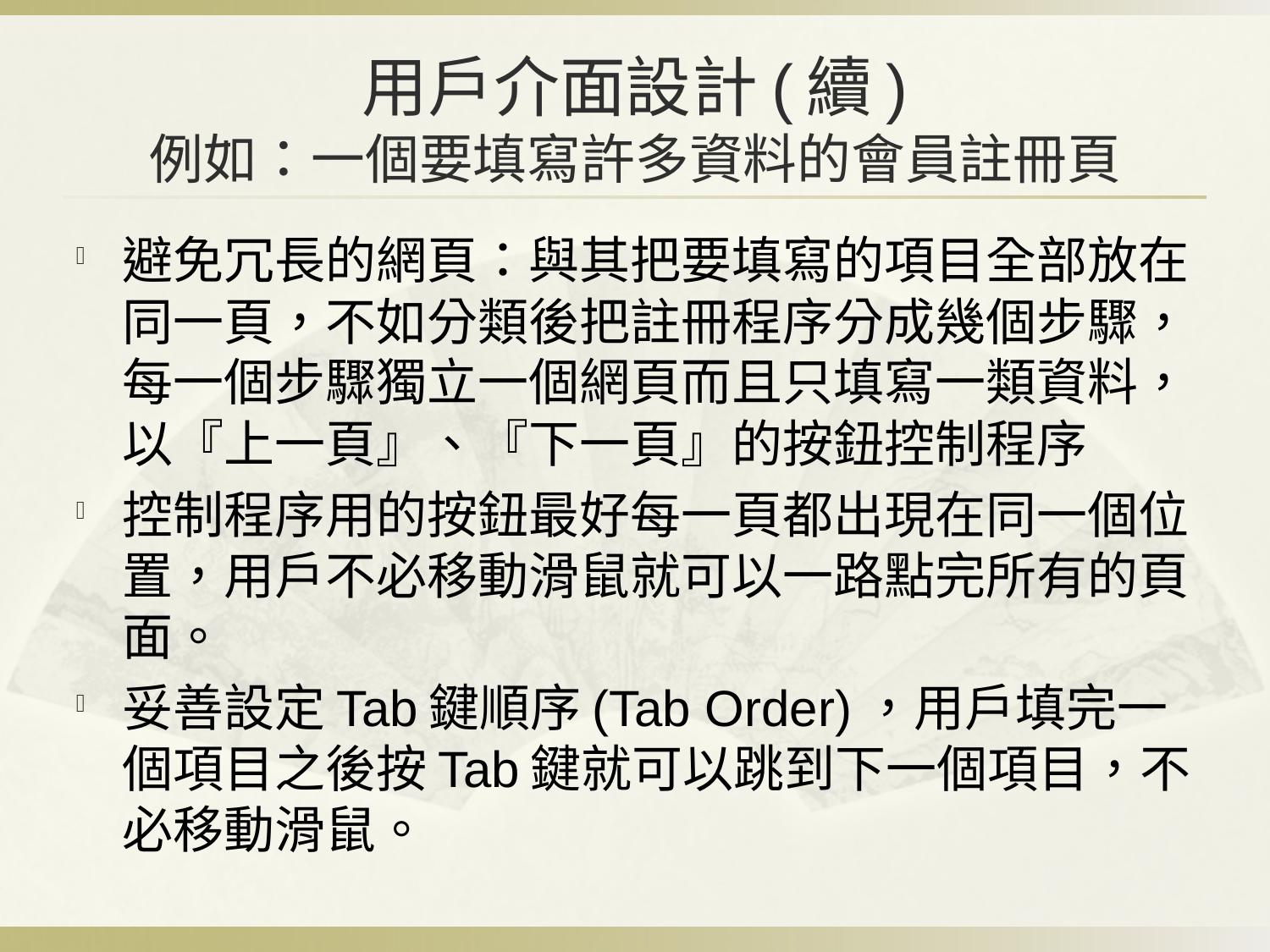

# 用戶介面設計(續) 例如：一個要填寫許多資料的會員註冊頁
避免冗長的網頁：與其把要填寫的項目全部放在同一頁，不如分類後把註冊程序分成幾個步驟，每一個步驟獨立一個網頁而且只填寫一類資料，以『上一頁』、『下一頁』的按鈕控制程序
控制程序用的按鈕最好每一頁都出現在同一個位置，用戶不必移動滑鼠就可以一路點完所有的頁面。
妥善設定Tab鍵順序(Tab Order)，用戶填完一個項目之後按Tab鍵就可以跳到下一個項目，不必移動滑鼠。